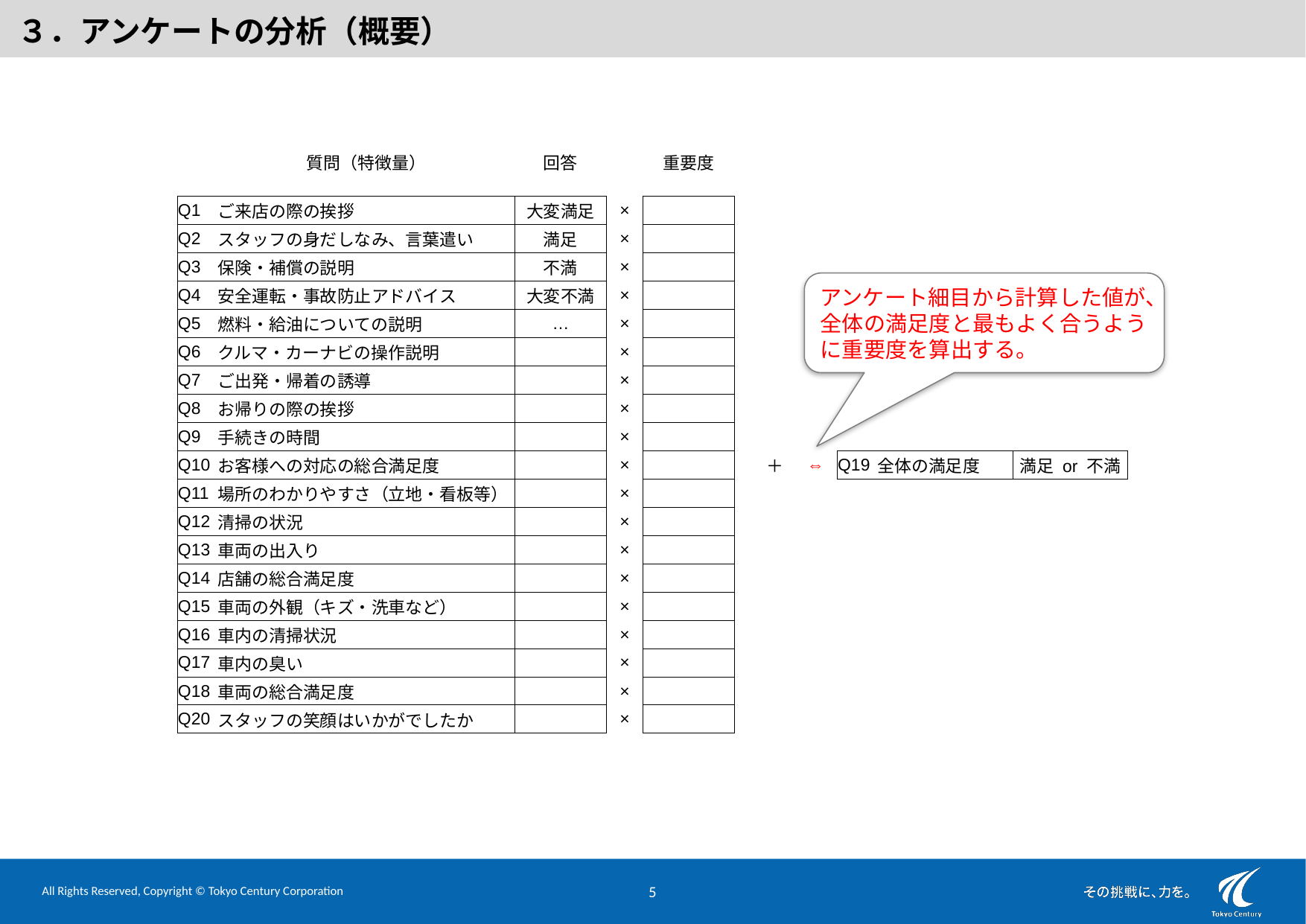

３．アンケートの分析（概要）
|  | 質問（特徴量） | 回答 |  | 重要度 |  |  |  |  |  |  |
| --- | --- | --- | --- | --- | --- | --- | --- | --- | --- | --- |
|  |  |  |  |  |  |  |  |  |  |  |
| Q1 | ご来店の際の挨拶 | 大変満足 | × |  |  |  |  |  |  |  |
| Q2 | スタッフの身だしなみ、言葉遣い | 満足 | × |  |  |  |  |  |  |  |
| Q3 | 保険・補償の説明 | 不満 | × |  |  |  |  |  |  |  |
| Q4 | 安全運転・事故防止アドバイス | 大変不満 | × |  |  |  |  |  |  |  |
| Q5 | 燃料・給油についての説明 | … | × |  |  |  |  |  |  |  |
| Q6 | クルマ・カーナビの操作説明 |  | × |  |  |  |  |  |  |  |
| Q7 | ご出発・帰着の誘導 |  | × |  |  |  |  |  |  |  |
| Q8 | お帰りの際の挨拶 |  | × |  |  |  |  |  |  |  |
| Q9 | 手続きの時間 |  | × |  |  |  |  |  |  |  |
| Q10 | お客様への対応の総合満足度 |  | × |  |  | ＋ | ⇔ | Q19 | 全体の満足度 | 満足 or 不満 |
| Q11 | 場所のわかりやすさ（立地・看板等） |  | × |  |  |  |  |  |  |  |
| Q12 | 清掃の状況 |  | × |  |  |  |  |  |  |  |
| Q13 | 車両の出入り |  | × |  |  |  |  |  |  |  |
| Q14 | 店舗の総合満足度 |  | × |  |  |  |  |  |  |  |
| Q15 | 車両の外観（キズ・洗車など） |  | × |  |  |  |  |  |  |  |
| Q16 | 車内の清掃状況 |  | × |  |  |  |  |  |  |  |
| Q17 | 車内の臭い |  | × |  |  |  |  |  |  |  |
| Q18 | 車両の総合満足度 |  | × |  |  |  |  |  |  |  |
| Q20 | スタッフの笑顔はいかがでしたか |  | × |  |  |  |  |  |  |  |
アンケート細目から計算した値が、全体の満足度と最もよく合うように重要度を算出する。